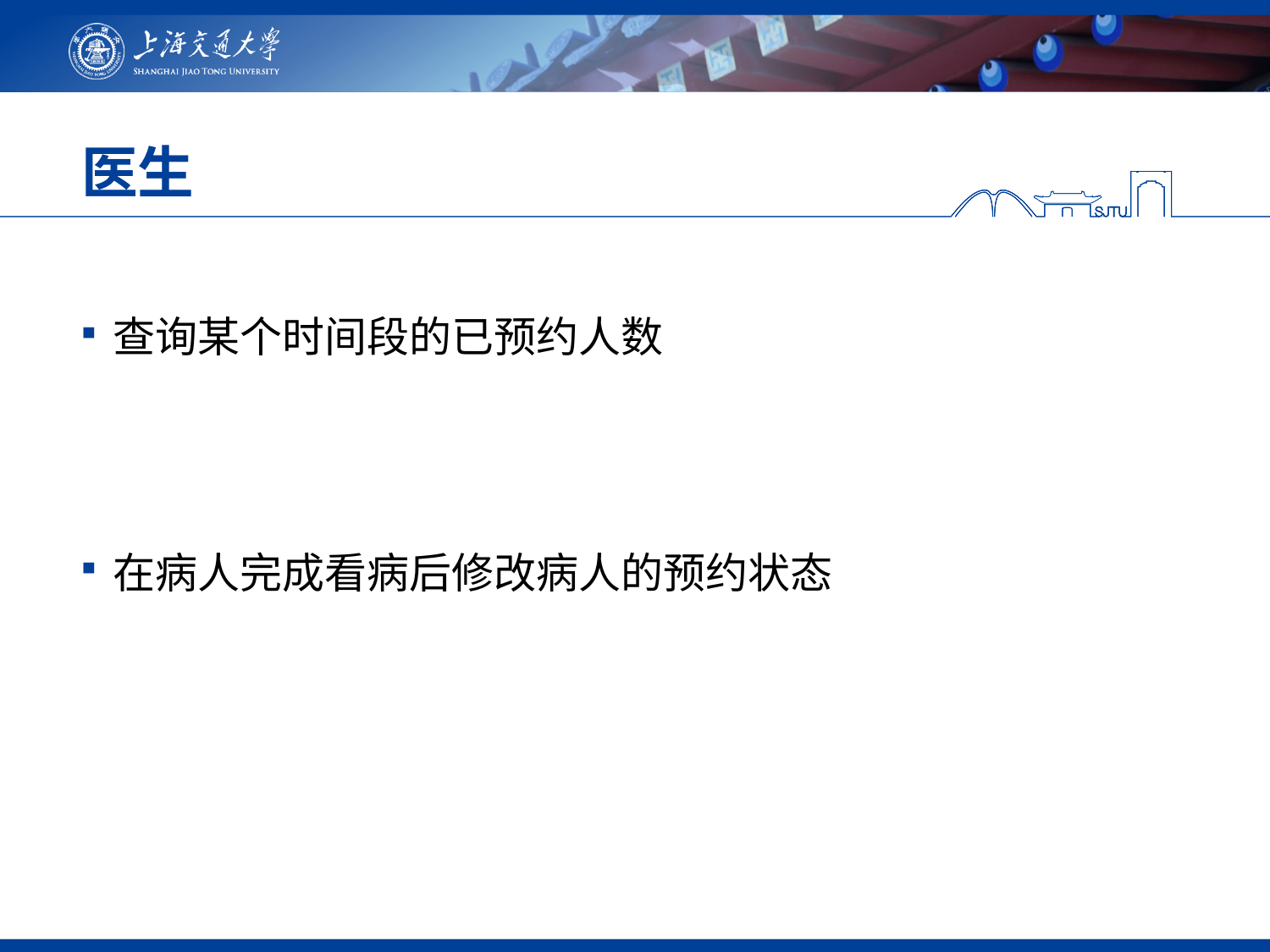

# 医生

查询某个时间段的已预约人数

在病人完成看病后修改病人的预约状态